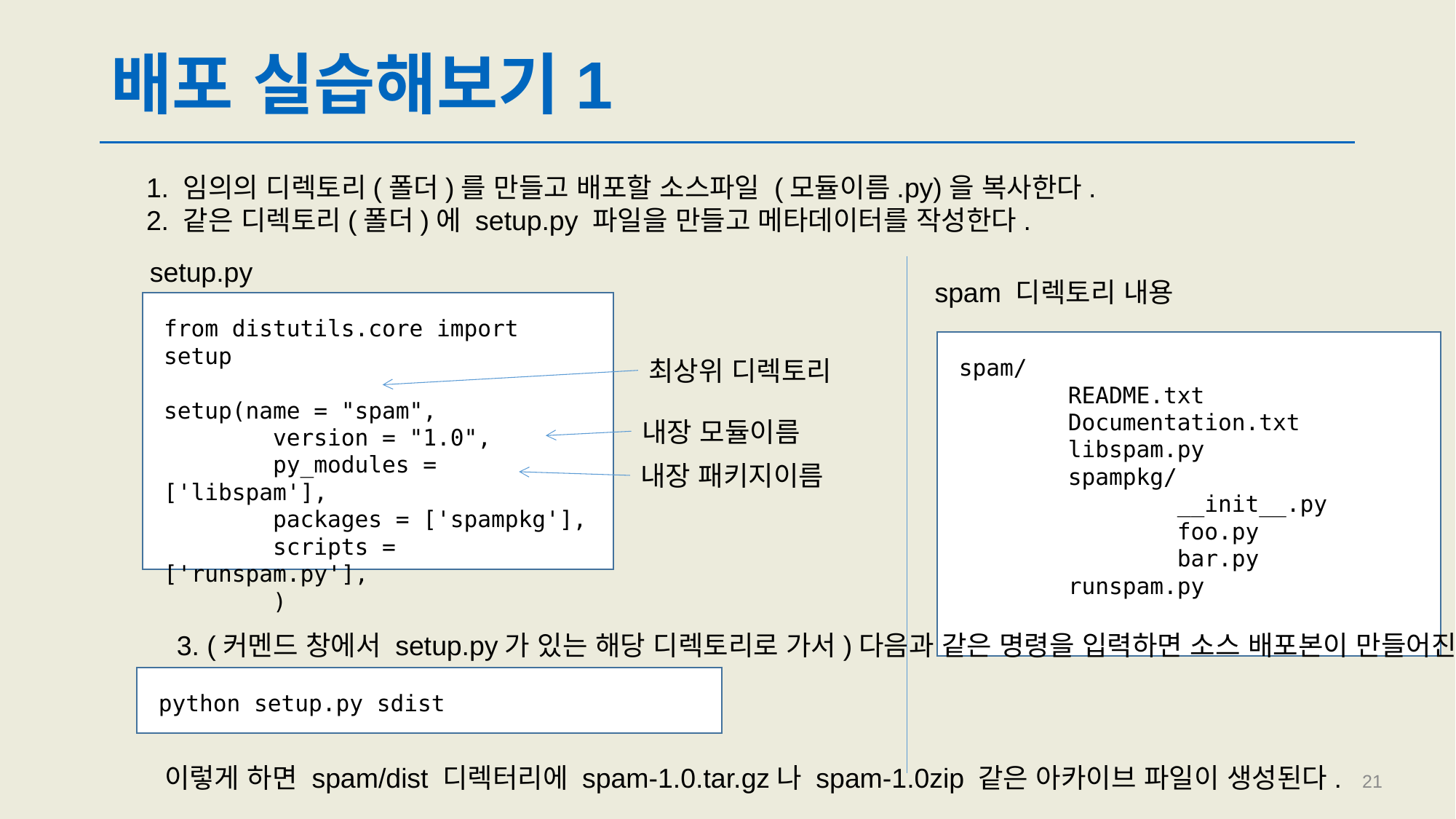

# 배포 실습해보기1
1. 임의의 디렉토리(폴더)를 만들고 배포할 소스파일 (모듈이름.py)을 복사한다.
2. 같은 디렉토리(폴더)에 setup.py 파일을 만들고 메타데이터를 작성한다.
setup.py
spam 디렉토리 내용
from distutils.core import setup

setup(name = "spam",
	version = "1.0",
	py_modules = ['libspam'],
	packages = ['spampkg'],
	scripts = ['runspam.py'],
	)
spam/
	README.txt
	Documentation.txt
	libspam.py
	spampkg/
		__init__.py
		foo.py
		bar.py
	runspam.py
최상위 디렉토리
내장 모듈이름
내장 패키지이름
3. (커멘드 창에서 setup.py가 있는 해당 디렉토리로 가서)다음과 같은 명령을 입력하면 소스 배포본이 만들어진다.
python setup.py sdist
이렇게 하면 spam/dist 디렉터리에 spam-1.0.tar.gz나 spam-1.0zip 같은 아카이브 파일이 생성된다.
21